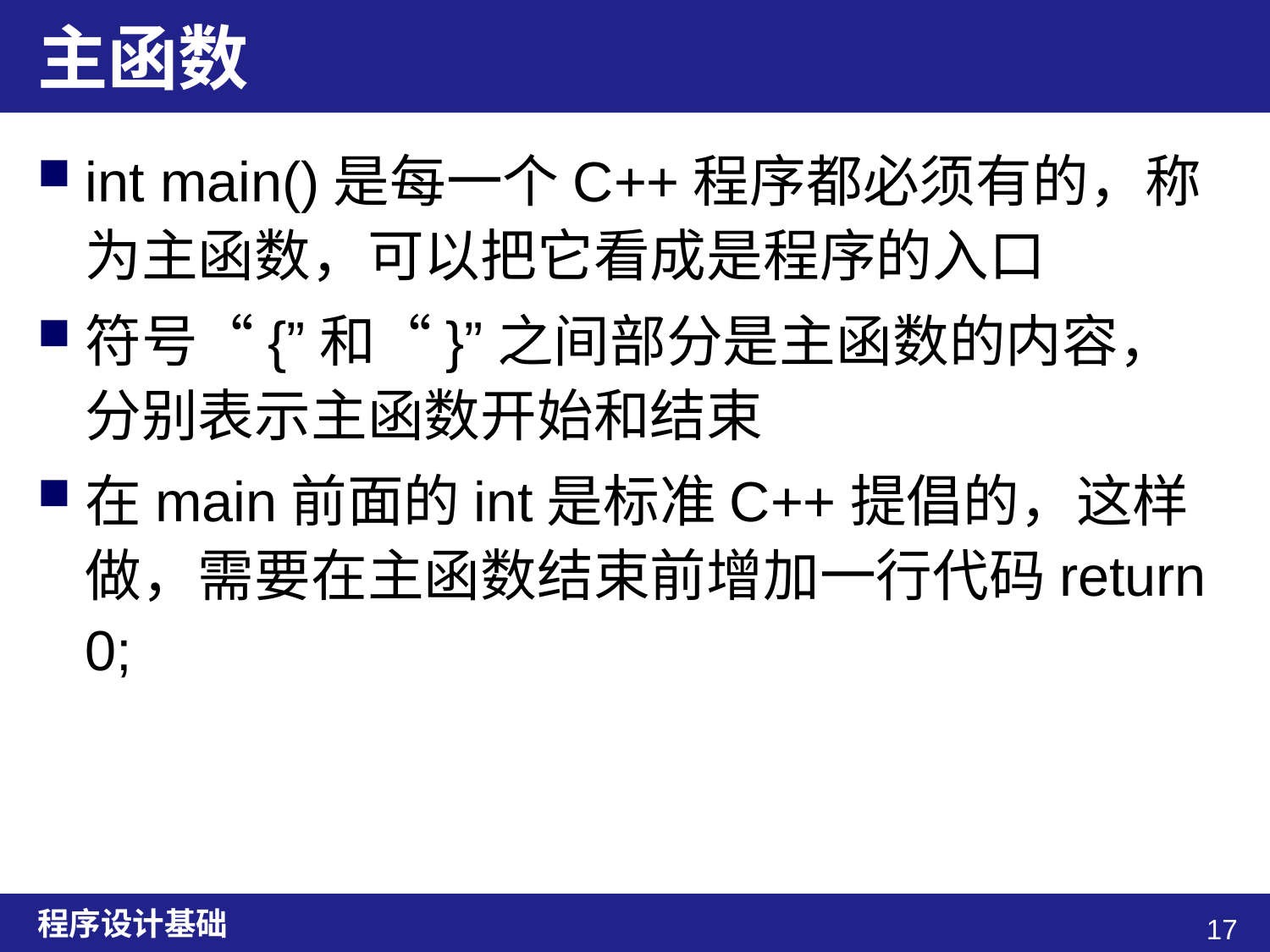

# 主函数
int main()是每一个C++程序都必须有的，称为主函数，可以把它看成是程序的入口
符号“{”和“}”之间部分是主函数的内容，分别表示主函数开始和结束
在main前面的int是标准C++提倡的，这样做，需要在主函数结束前增加一行代码return 0;